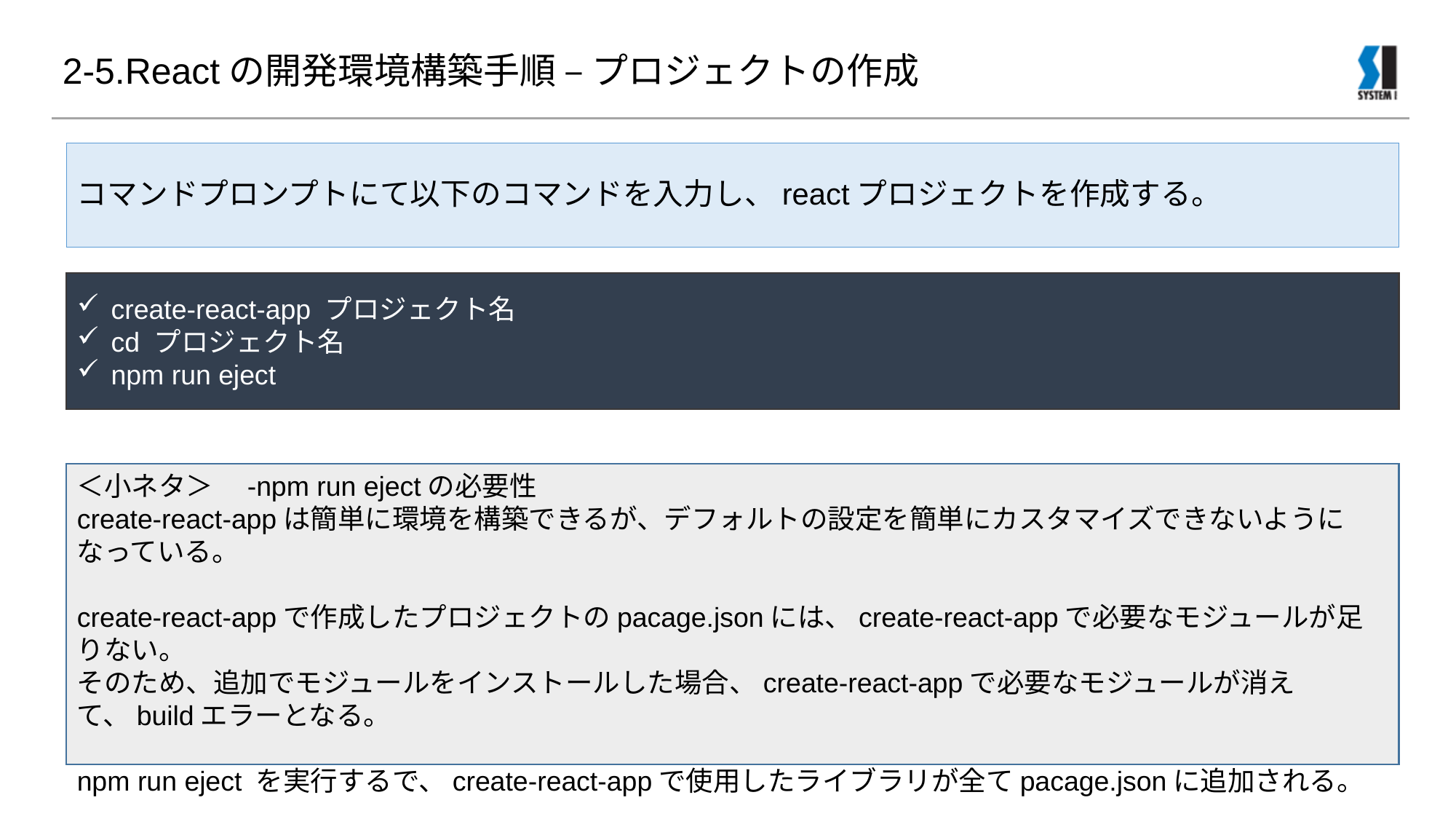

# 2-5.Reactの開発環境構築手順 – プロジェクトの作成
コマンドプロンプトにて以下のコマンドを入力し、reactプロジェクトを作成する。
create-react-app プロジェクト名
cd プロジェクト名
npm run eject
＜小ネタ＞　-npm run ejectの必要性
create-react-appは簡単に環境を構築できるが、デフォルトの設定を簡単にカスタマイズできないようになっている。

create-react-appで作成したプロジェクトのpacage.jsonには、create-react-appで必要なモジュールが足りない。
そのため、追加でモジュールをインストールした場合、create-react-appで必要なモジュールが消えて、buildエラーとなる。

npm run eject を実行するで、create-react-appで使用したライブラリが全てpacage.jsonに追加される。